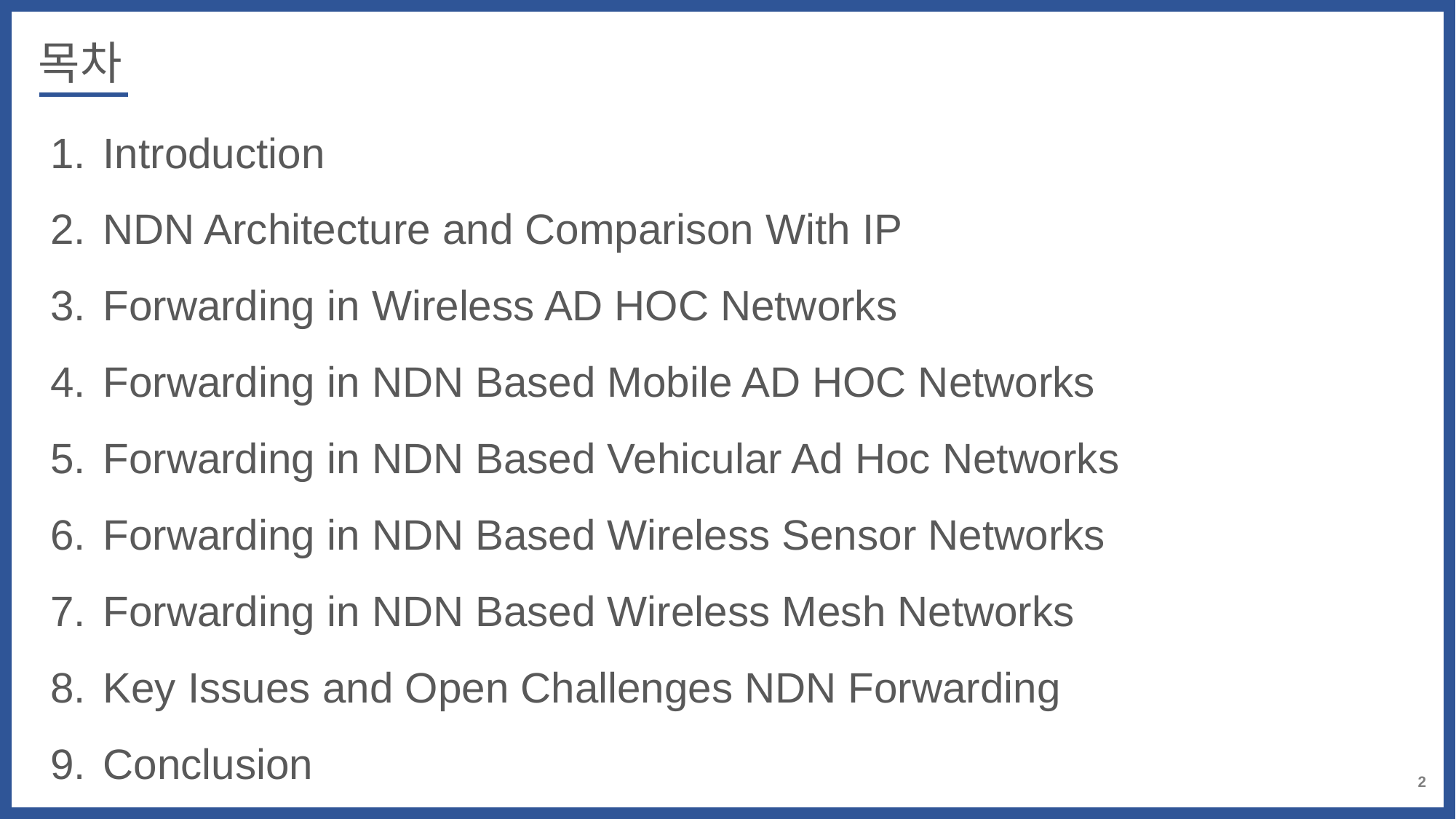

목차
 Introduction
 NDN Architecture and Comparison With IP
 Forwarding in Wireless AD HOC Networks
 Forwarding in NDN Based Mobile AD HOC Networks
 Forwarding in NDN Based Vehicular Ad Hoc Networks
 Forwarding in NDN Based Wireless Sensor Networks
 Forwarding in NDN Based Wireless Mesh Networks
 Key Issues and Open Challenges NDN Forwarding
 Conclusion
2